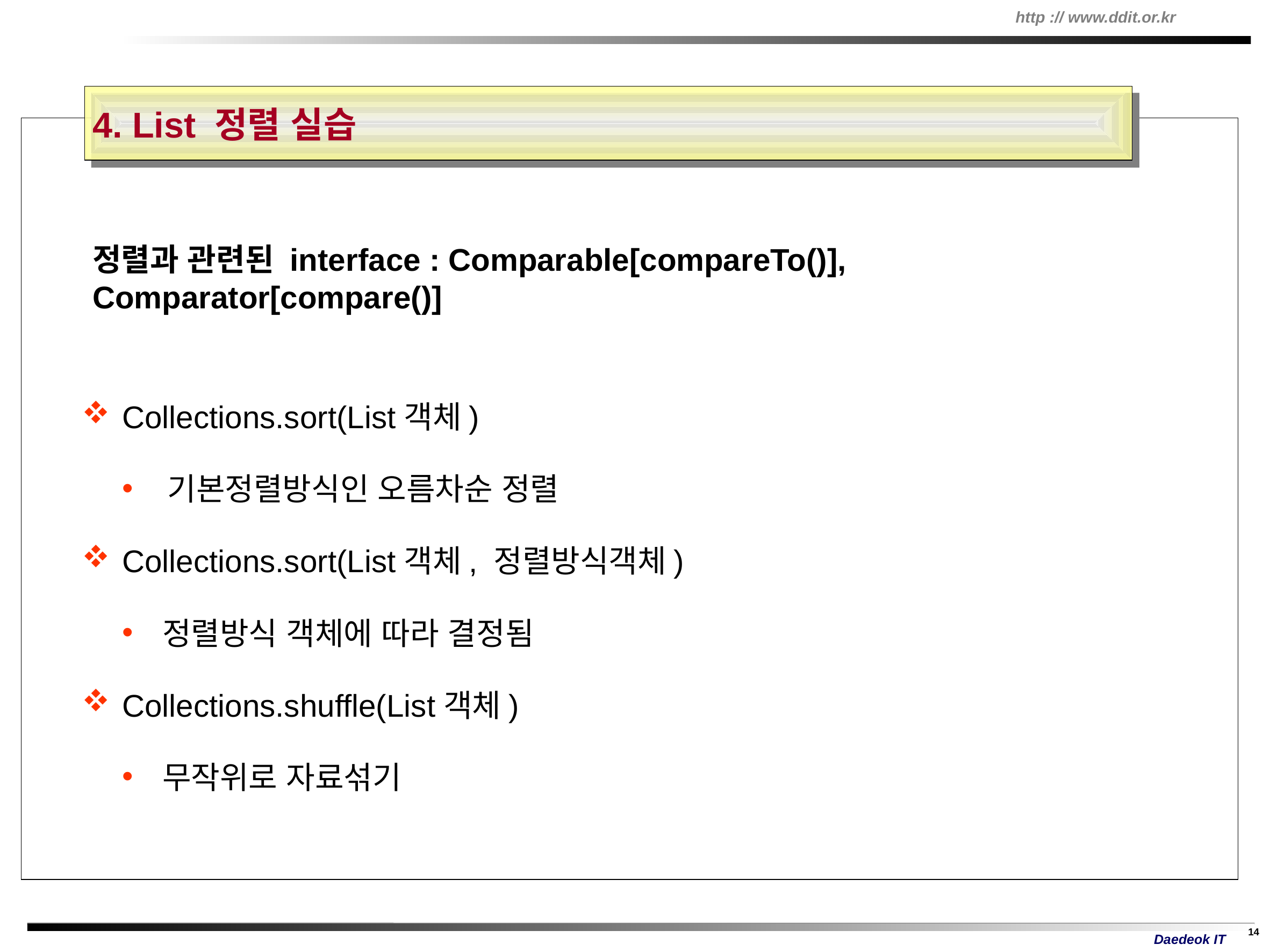

4. List 정렬 실습

정렬과 관련된 interface : Comparable[compareTo()], Comparator[compare()]
Collections.sort(List객체)
기본정렬방식인 오름차순 정렬
Collections.sort(List객체, 정렬방식객체)
정렬방식 객체에 따라 결정됨
Collections.shuffle(List객체)
무작위로 자료섞기